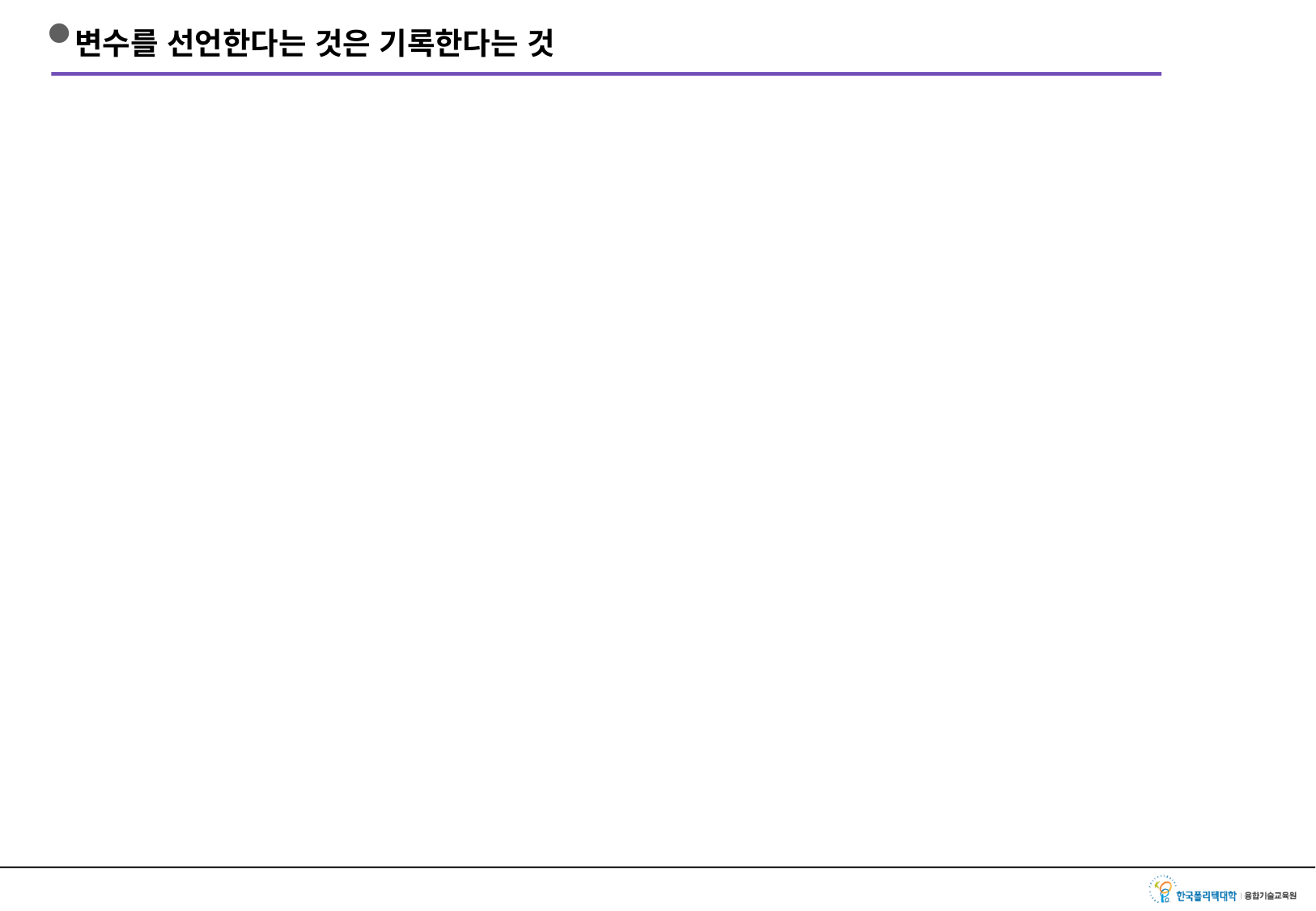

# 변수를 선언한다는 것은 기록한다는 것
 친구와 통화하다가 다른 사람의 전화번호를 알아 두어야 한다면?
별도의 수첩이나 노트에 기록

 프로그램에서도 메모리라는 노트에 기록

 메모리라는 노트에 적힌 데이터를 찾아서 활용한다는 의미가 바로 변수의 활용을 의미